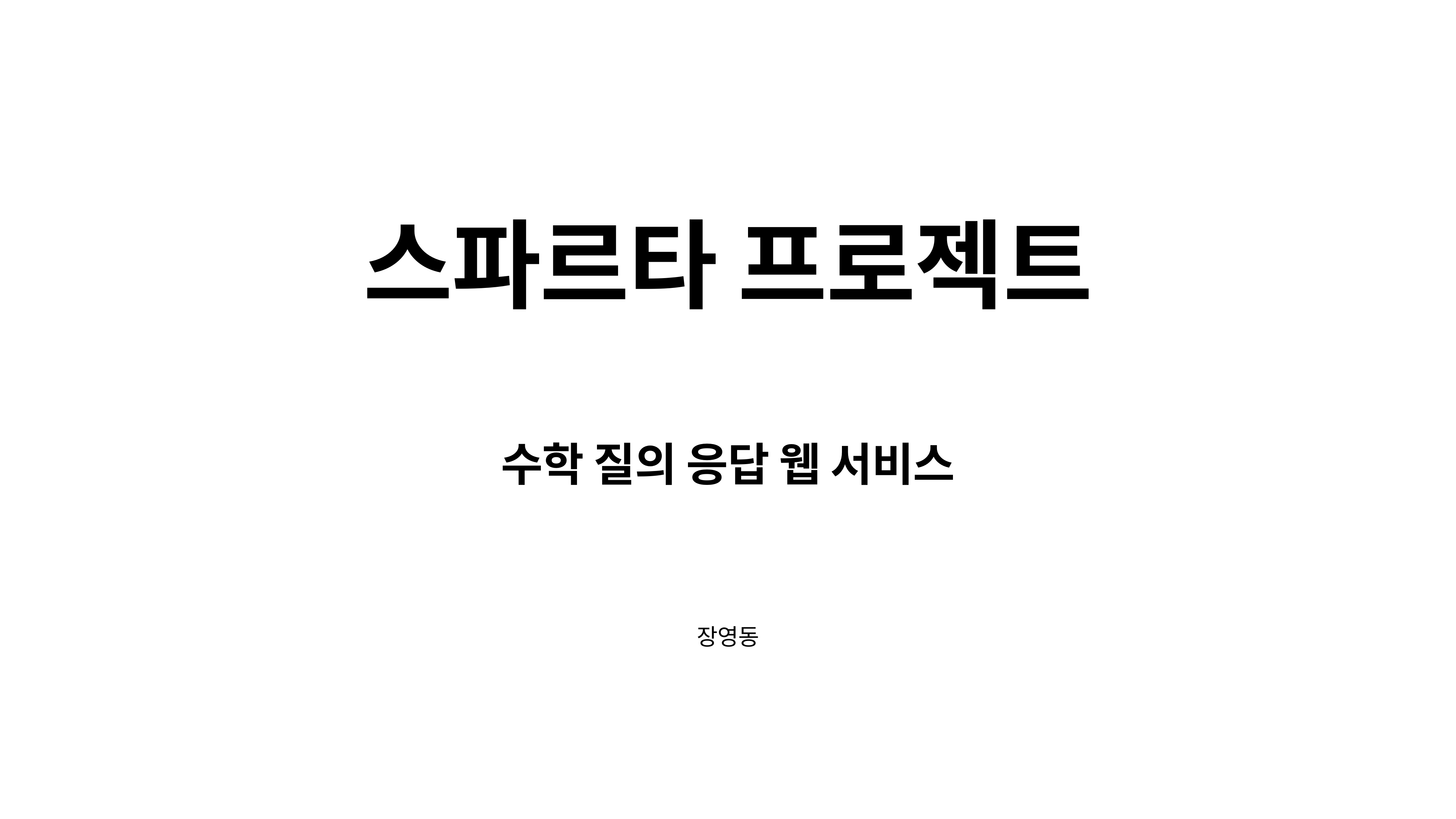

# 스파르타 프로젝트
수학 질의 응답 웹 서비스
장영동